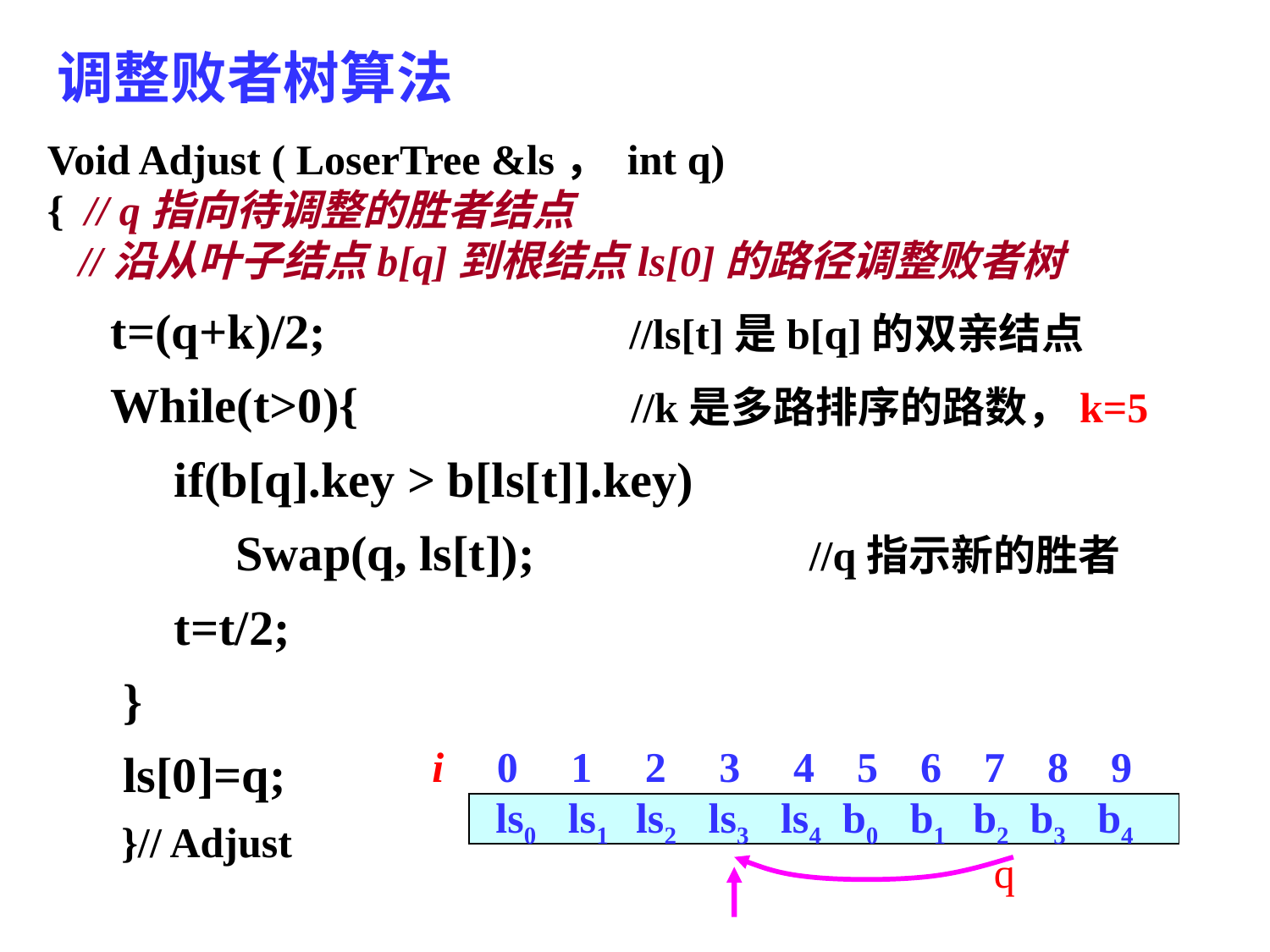

调整败者树算法
Void Adjust ( LoserTree &ls， int q)
{  // q指向待调整的胜者结点
   //沿从叶子结点b[q]到根结点ls[0]的路径调整败者树
t=(q+k)/2; 			 //ls[t]是b[q]的双亲结点
While(t>0){			 //k是多路排序的路数，k=5
if(b[q].key > b[ls[t]].key)
     Swap(q, ls[t]);  		//q指示新的胜者
t=t/2;
 }
 ls[0]=q;
 }// Adjust
 i     0     1     2     3     4    5    6    7    8    9
       ls0   ls1   ls2   ls3   ls4  b0   b1   b2  b3   b4

q